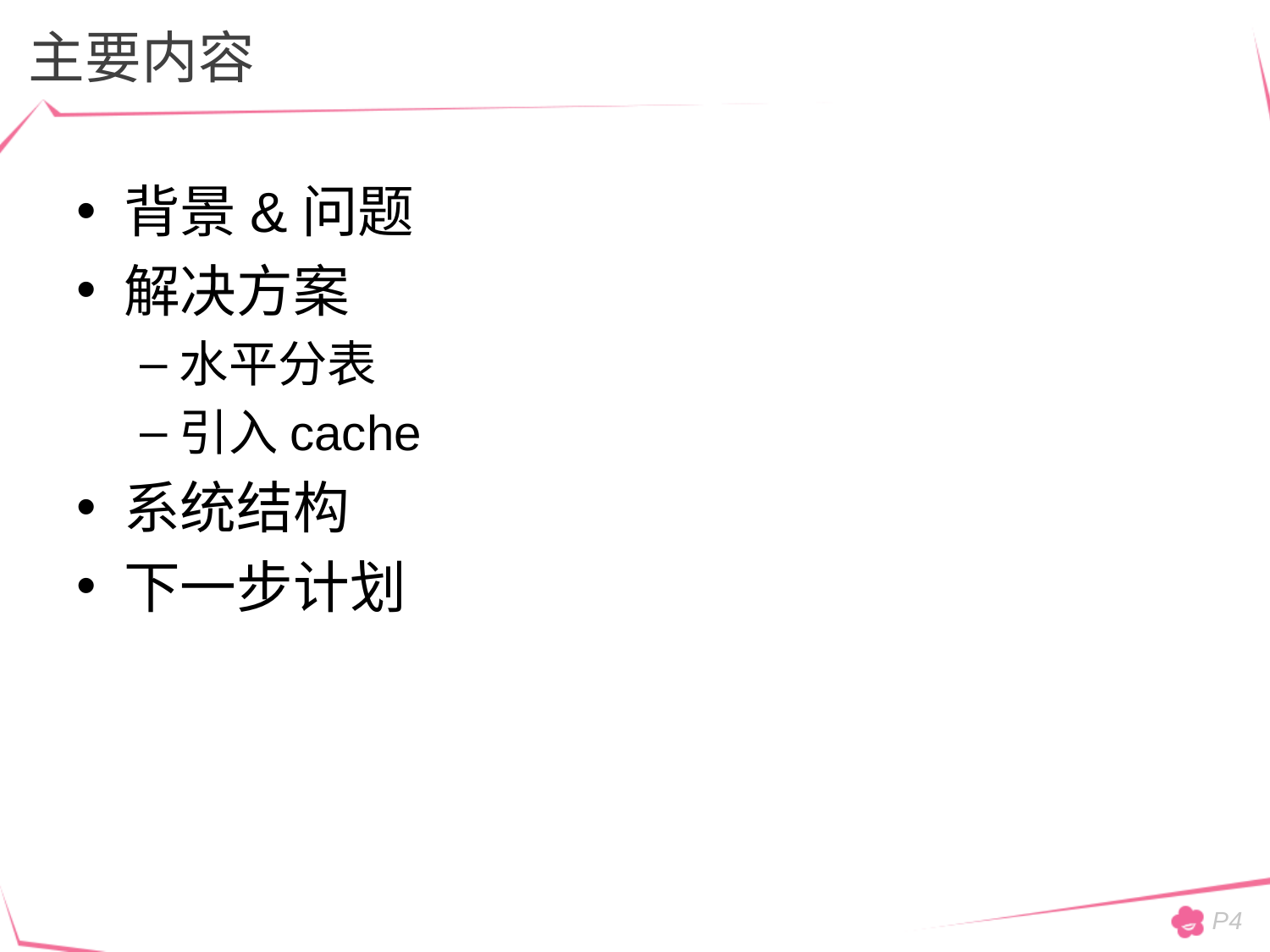

# 主要内容
背景&问题
解决方案
水平分表
引入cache
系统结构
下一步计划

P4